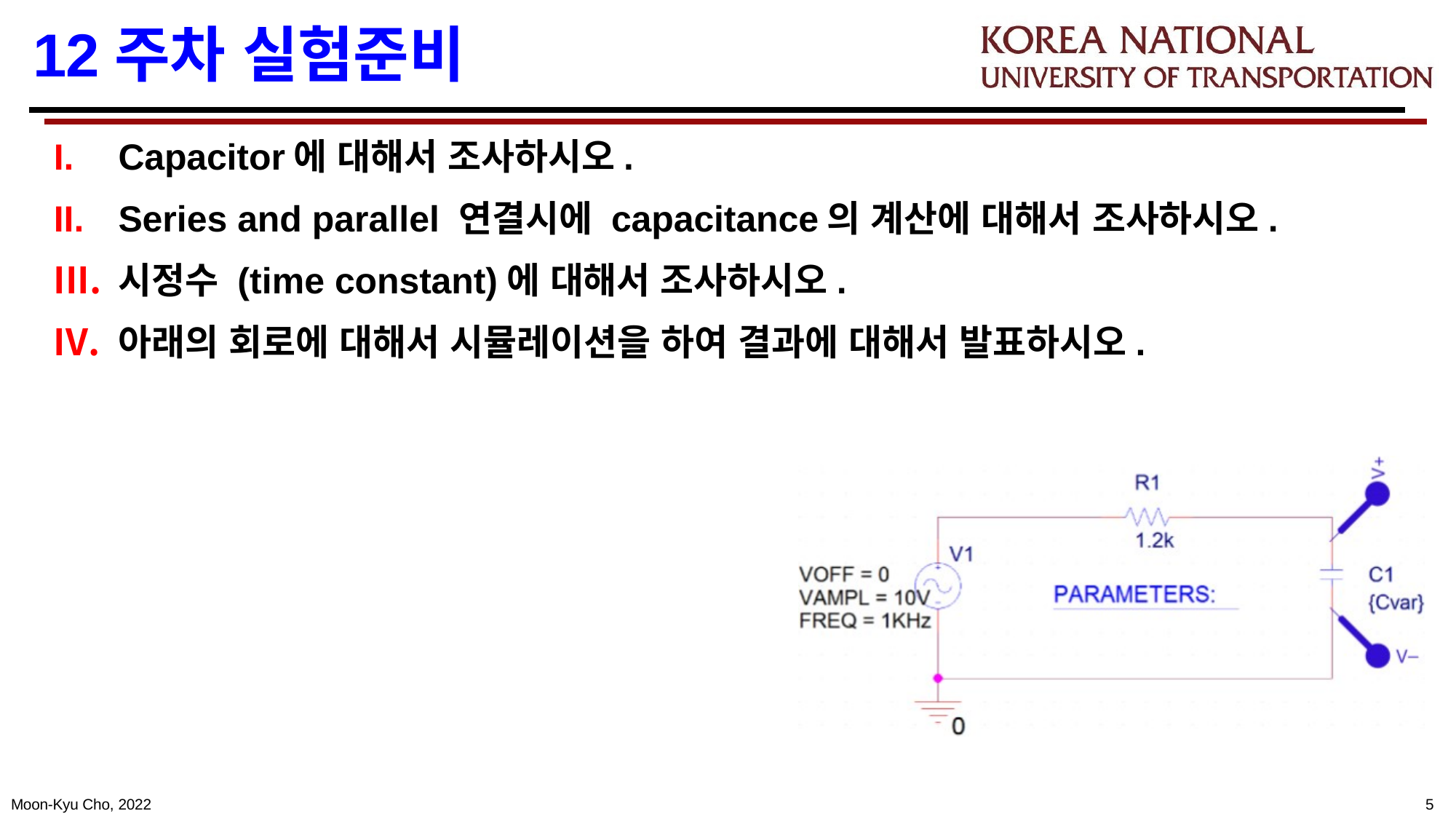

# 12주차 실험준비
Capacitor에 대해서 조사하시오.
Series and parallel 연결시에 capacitance의 계산에 대해서 조사하시오.
시정수 (time constant)에 대해서 조사하시오.
아래의 회로에 대해서 시뮬레이션을 하여 결과에 대해서 발표하시오.

Moon-Kyu Cho, 2022
5